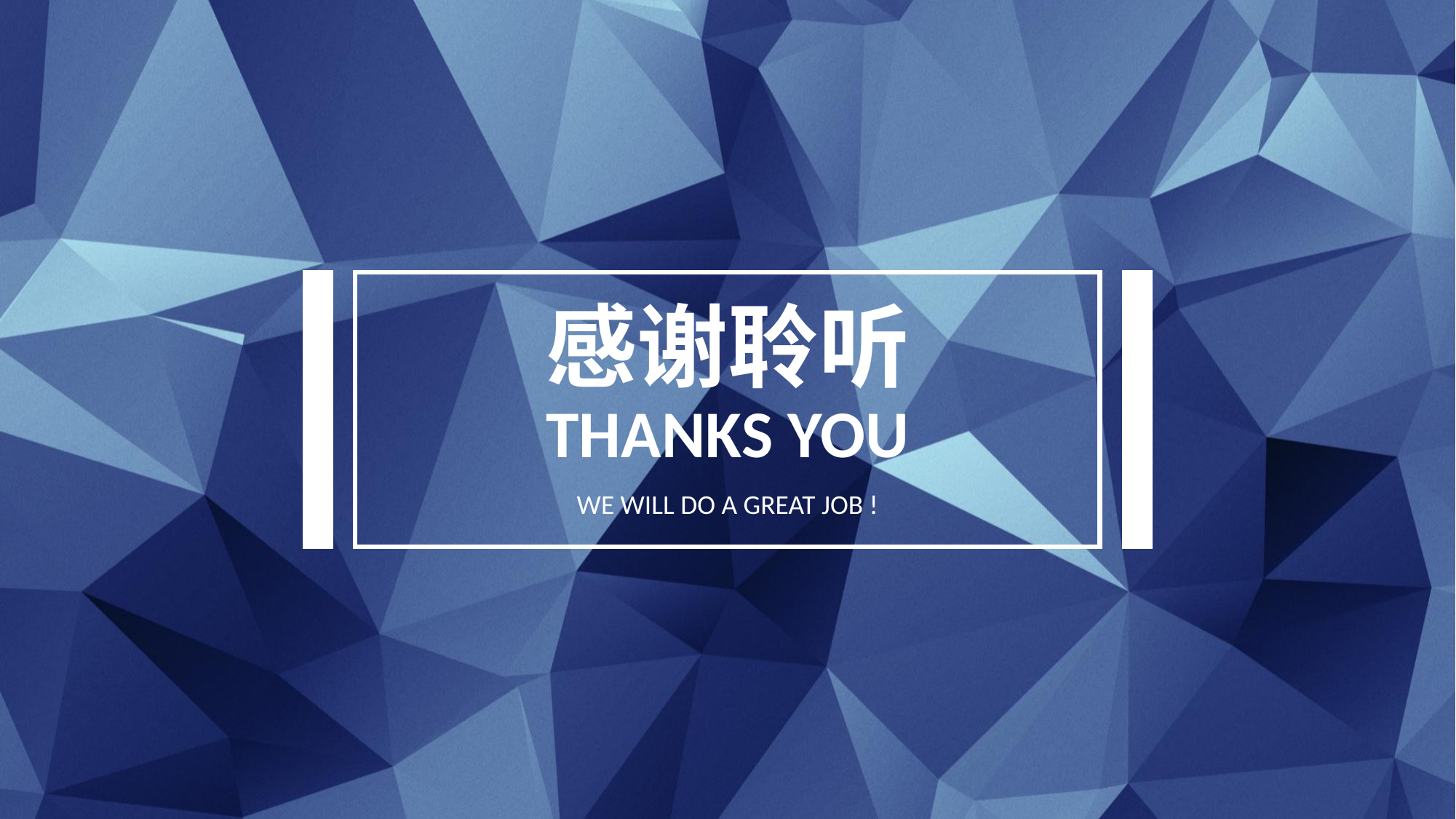

感谢聆听
THANKS YOU
WE WILL DO A GREAT JOB !